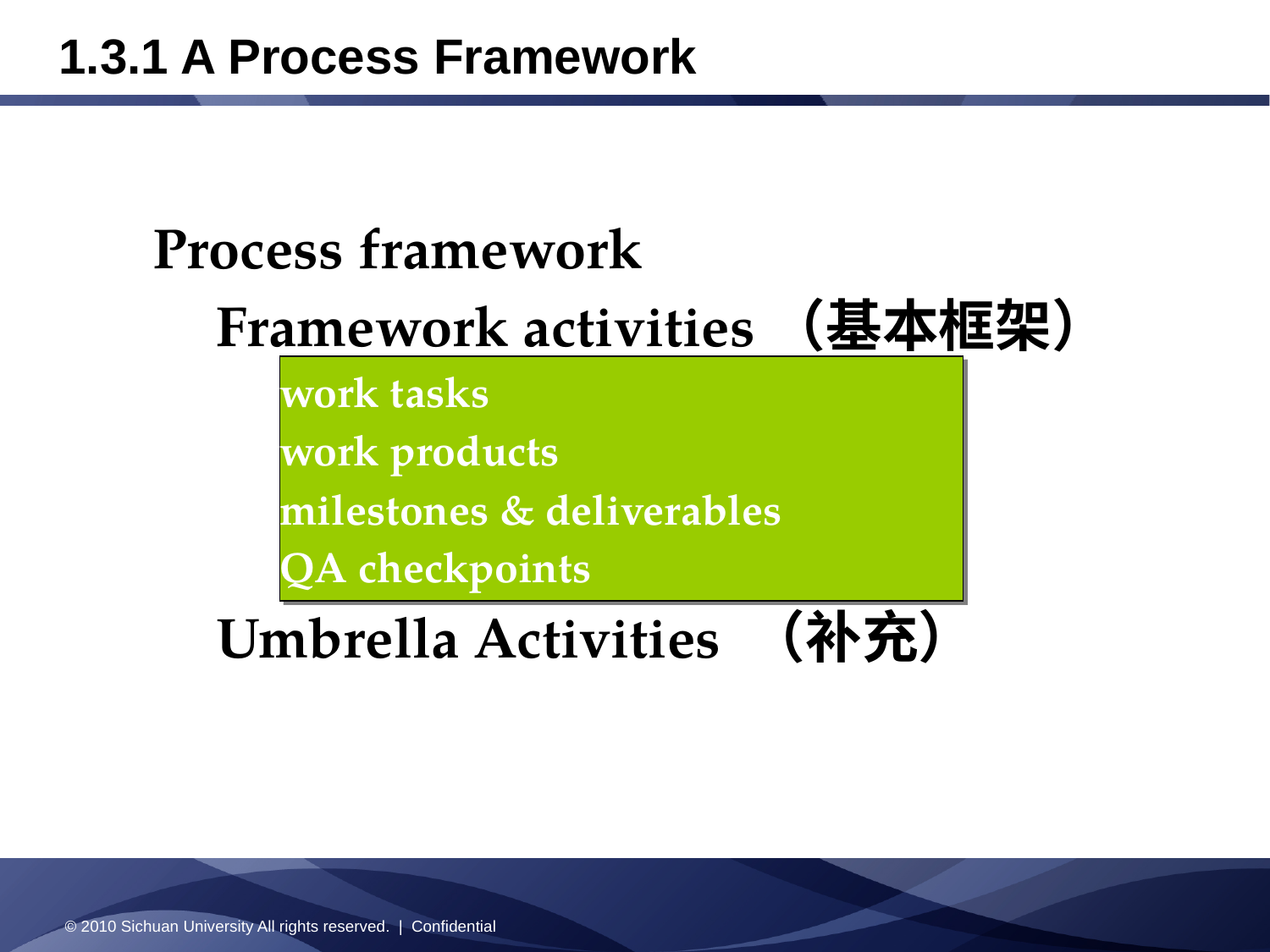

# 1.3.1 A Process Framework
Process framework
Framework activities（基本框架）
work tasks
work products
milestones & deliverables
QA checkpoints
Umbrella Activities （补充）

© 2010 Sichuan University All rights reserved.  |  Confidential
30